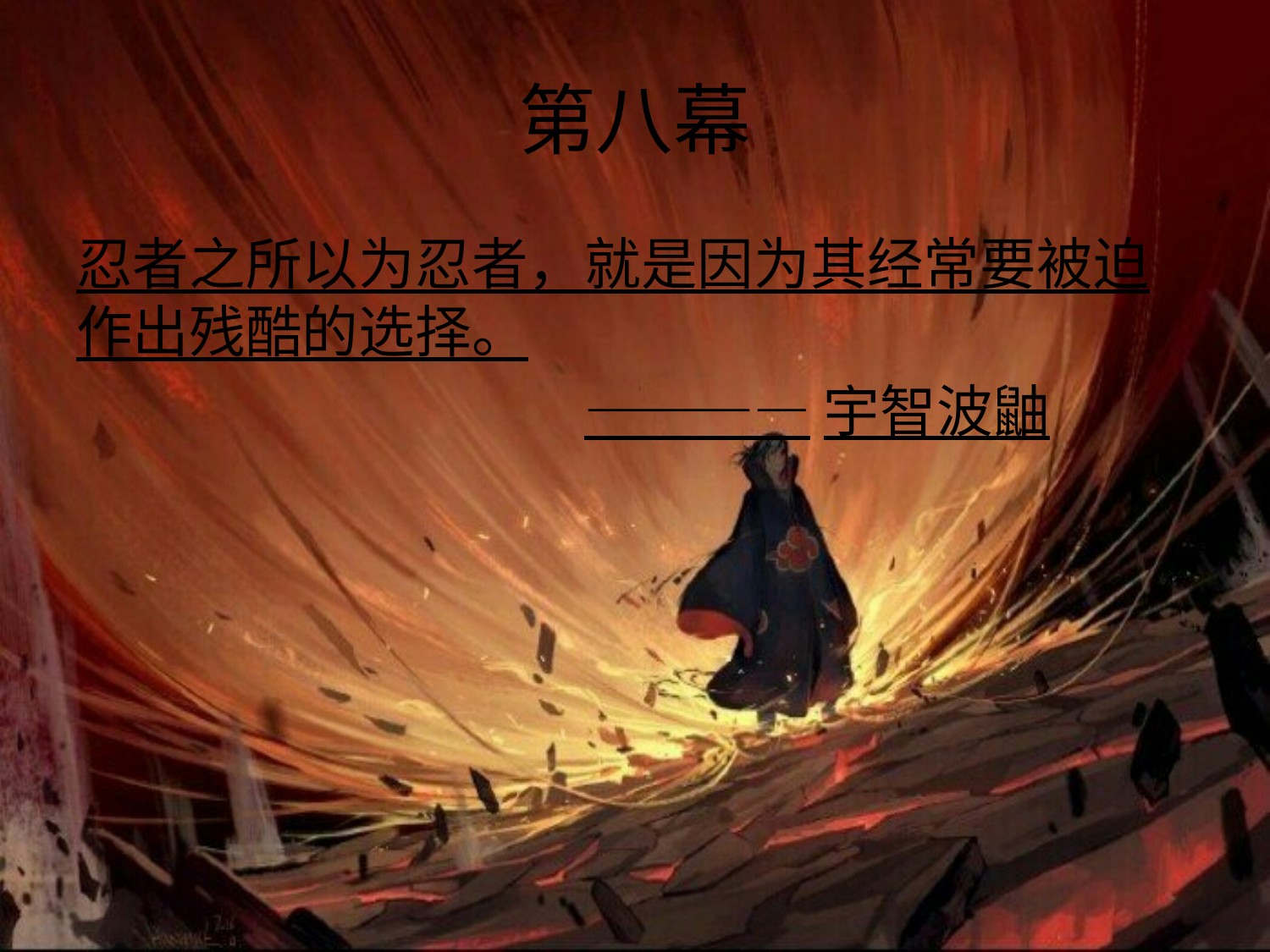

# 第八幕
忍者之所以为忍者，就是因为其经常要被迫作出残酷的选择。
				————宇智波鼬